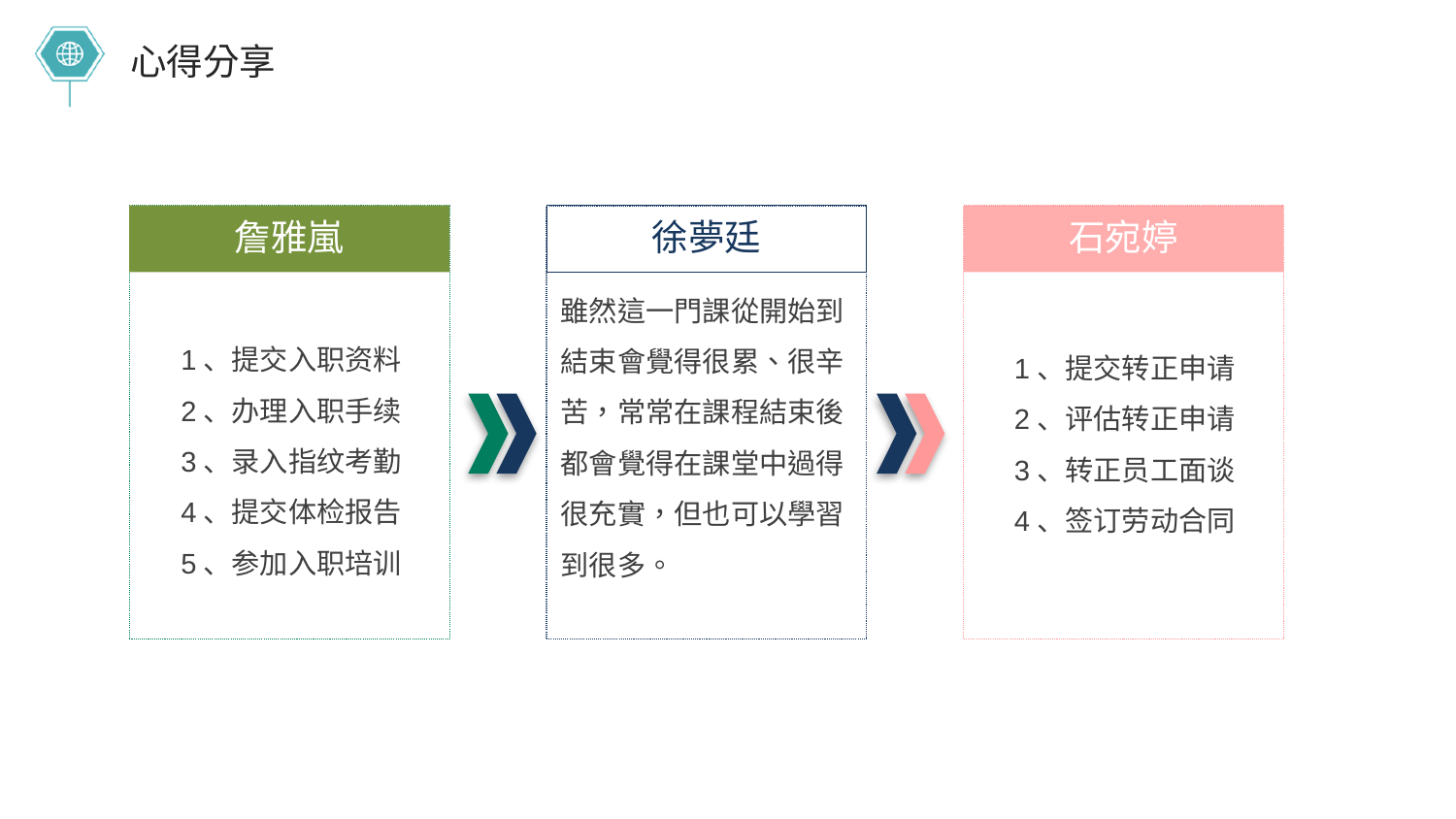

心得分享
詹雅嵐
徐夢廷
石宛婷

1、提交入职资料
2、办理入职手续
3、录入指纹考勤
4、提交体检报告
5、参加入职培训

雖然這一門課從開始到結束會覺得很累、很辛苦，常常在課程結束後都會覺得在課堂中過得很充實，但也可以學習到很多。

1、提交转正申请
2、评估转正申请
3、转正员工面谈
4、签订劳动合同